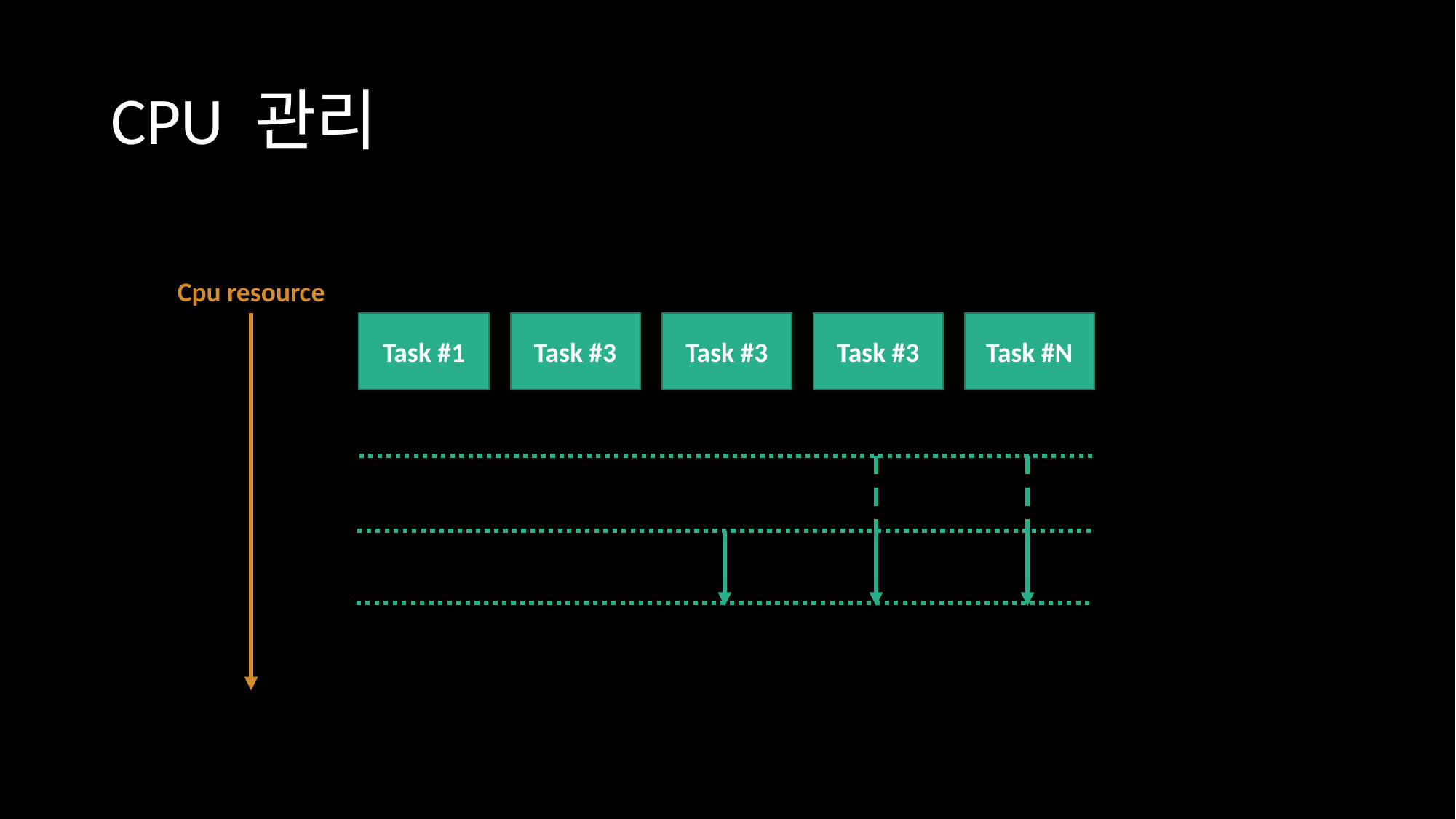

# CPU 관리
Cpu resource
Task #1
Task #3
Task #3
Task #3
Task #N